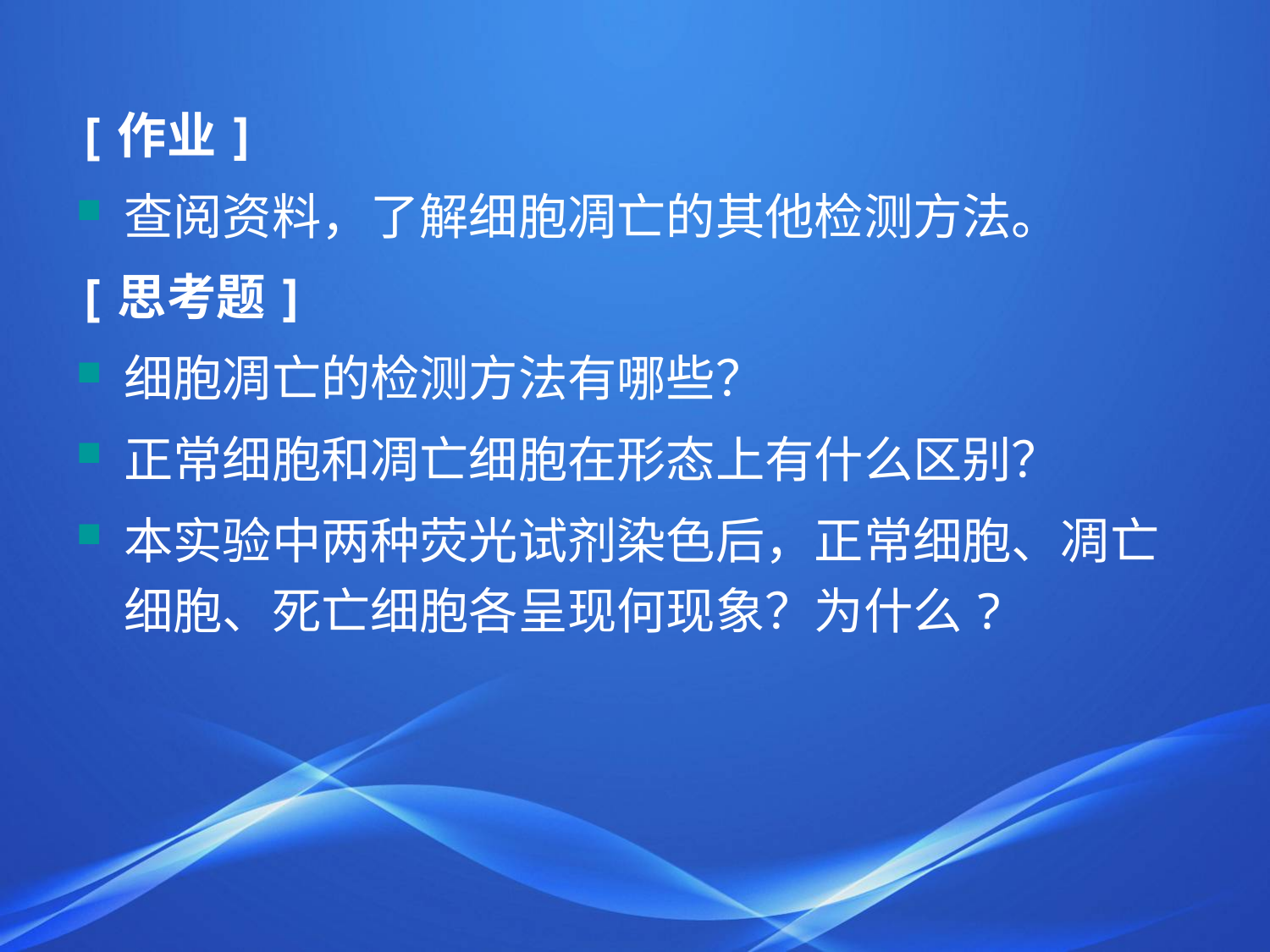

[作业]
查阅资料，了解细胞凋亡的其他检测方法。
[思考题]
细胞凋亡的检测方法有哪些？
正常细胞和凋亡细胞在形态上有什么区别？
本实验中两种荧光试剂染色后，正常细胞、凋亡细胞、死亡细胞各呈现何现象？为什么?